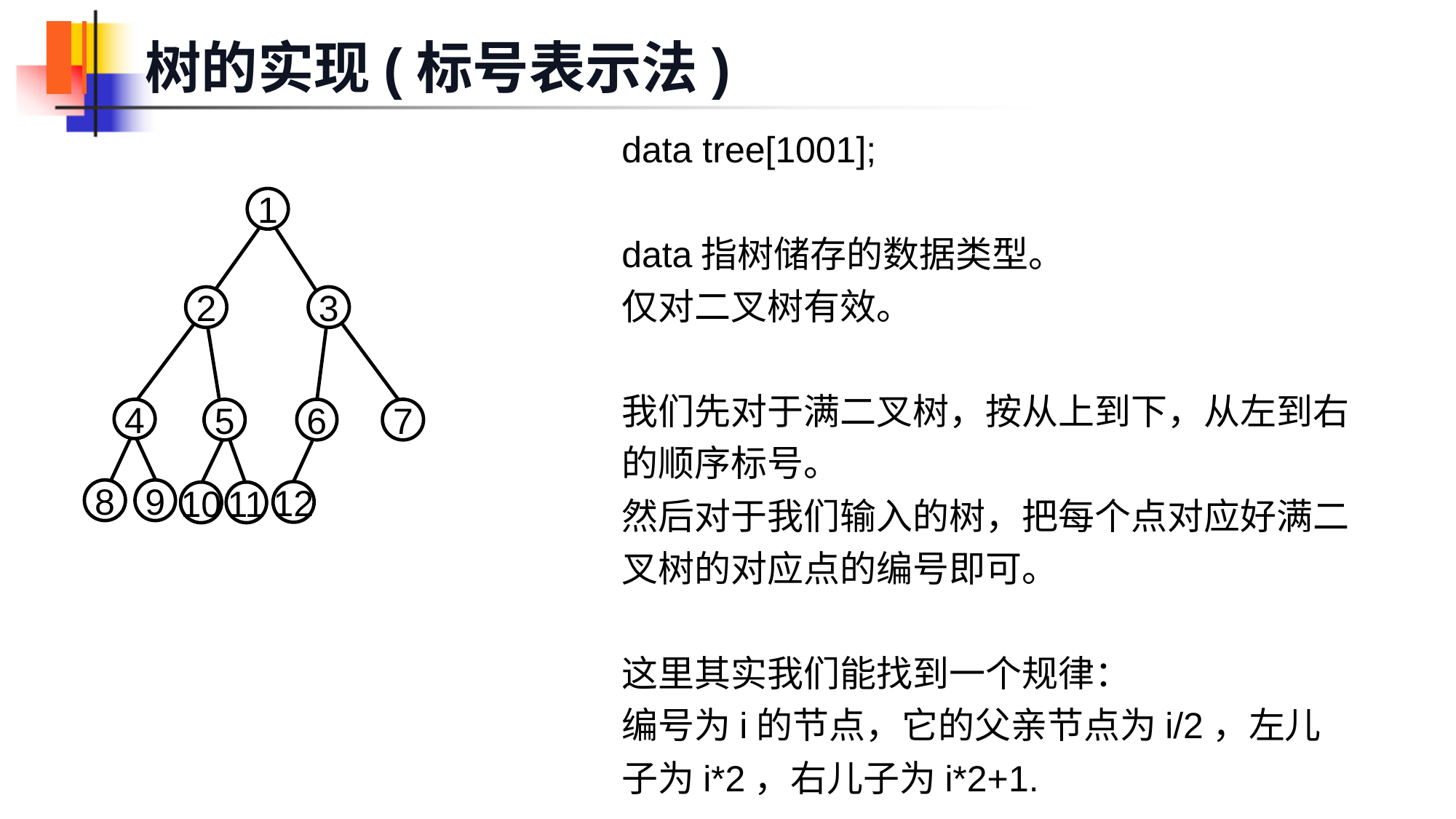

树的实现(标号表示法)

data tree[1001];

data指树储存的数据类型。
仅对二叉树有效。

我们先对于满二叉树，按从上到下，从左到右的顺序标号。
然后对于我们输入的树，把每个点对应好满二叉树的对应点的编号即可。

这里其实我们能找到一个规律：
编号为i的节点，它的父亲节点为i/2，左儿子为i*2，右儿子为i*2+1.

1

2
3

4
6
7
5

8
9
12
10
11